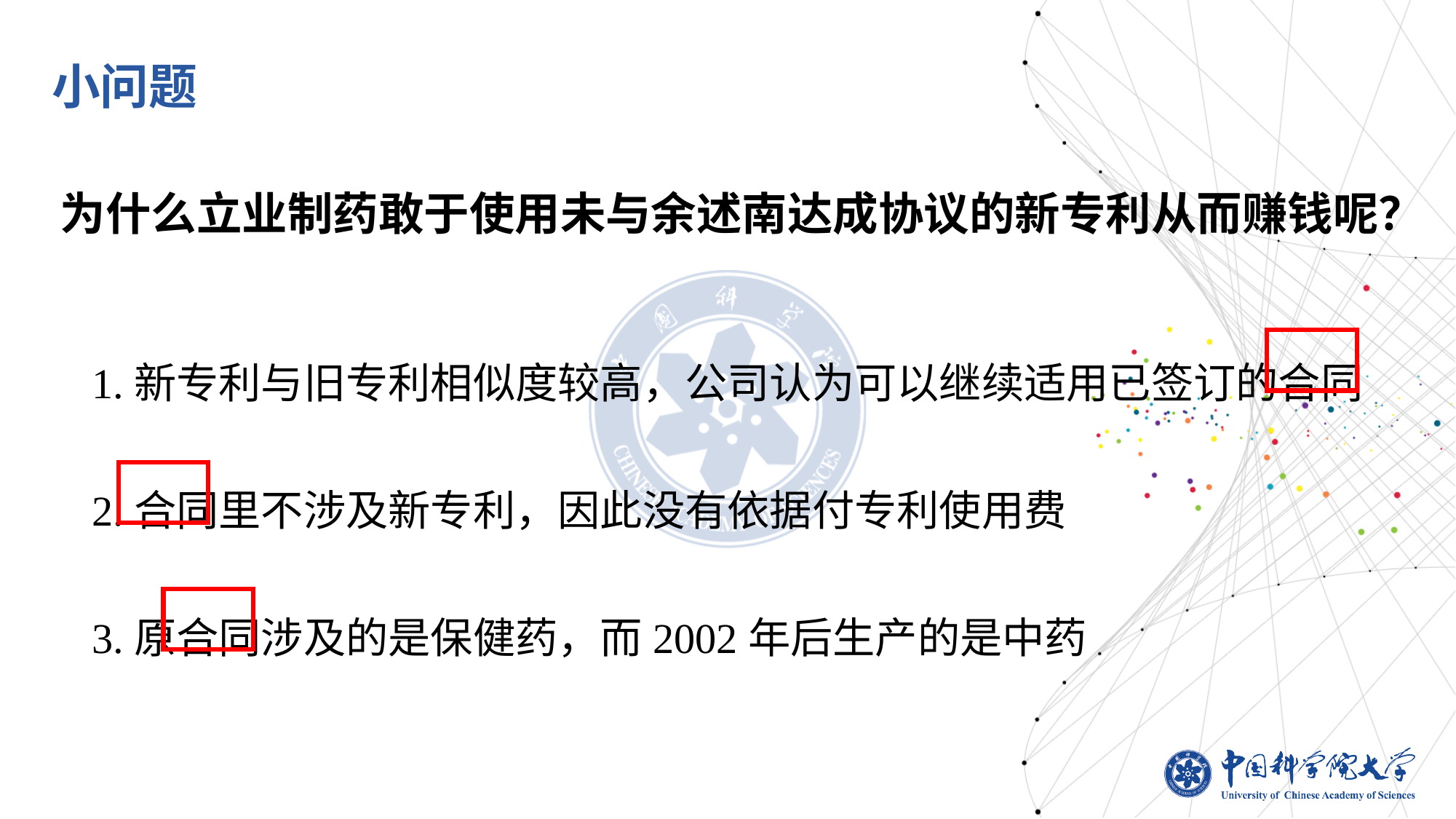

小问题
为什么立业制药敢于使用未与余述南达成协议的新专利从而赚钱呢？
1.新专利与旧专利相似度较高，公司认为可以继续适用已签订的合同
2.合同里不涉及新专利，因此没有依据付专利使用费
3.原合同涉及的是保健药，而2002年后生产的是中药